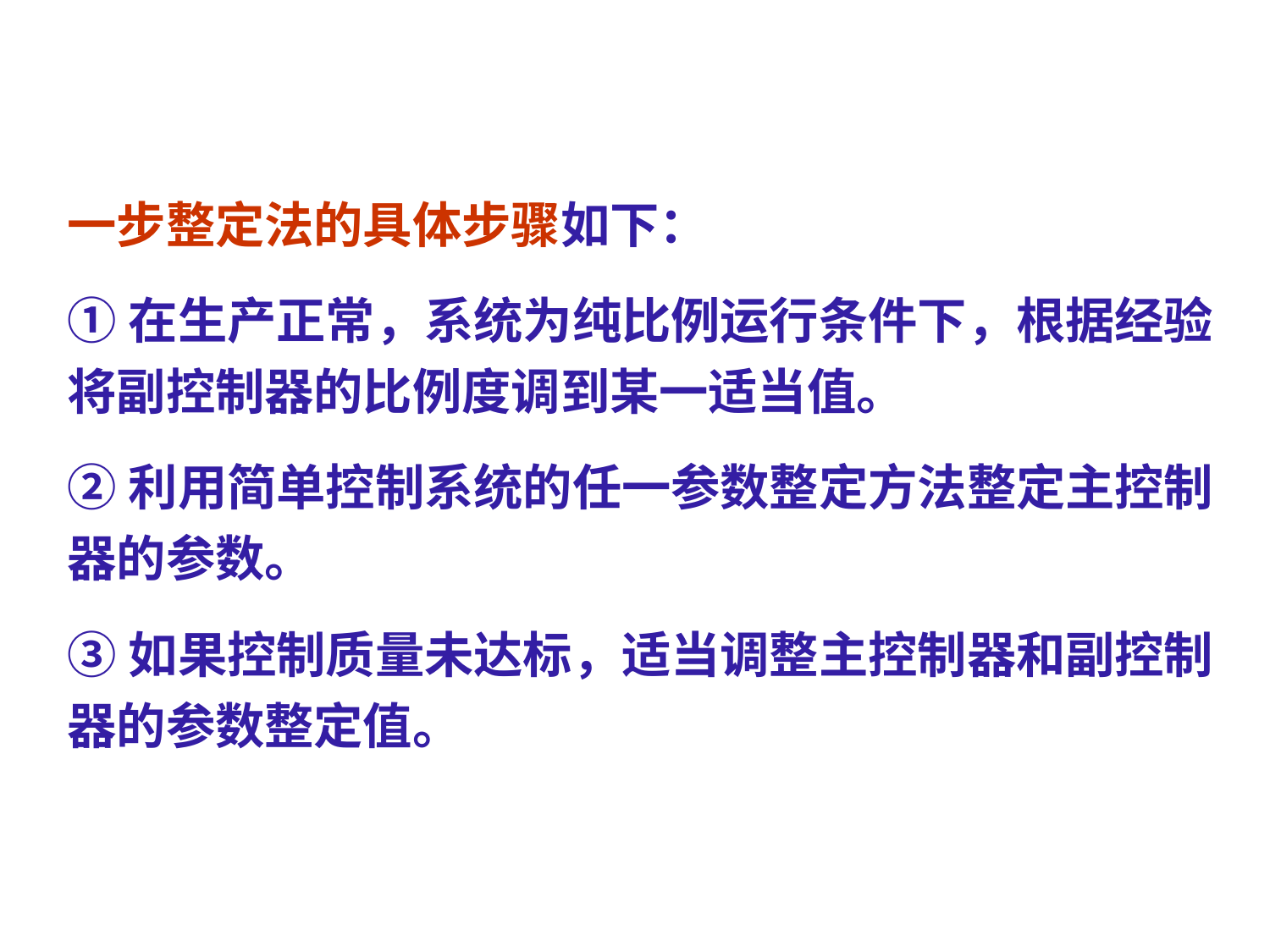

一步整定法的具体步骤如下：
①在生产正常，系统为纯比例运行条件下，根据经验将副控制器的比例度调到某一适当值。
②利用简单控制系统的任一参数整定方法整定主控制器的参数。
③如果控制质量未达标，适当调整主控制器和副控制器的参数整定值。